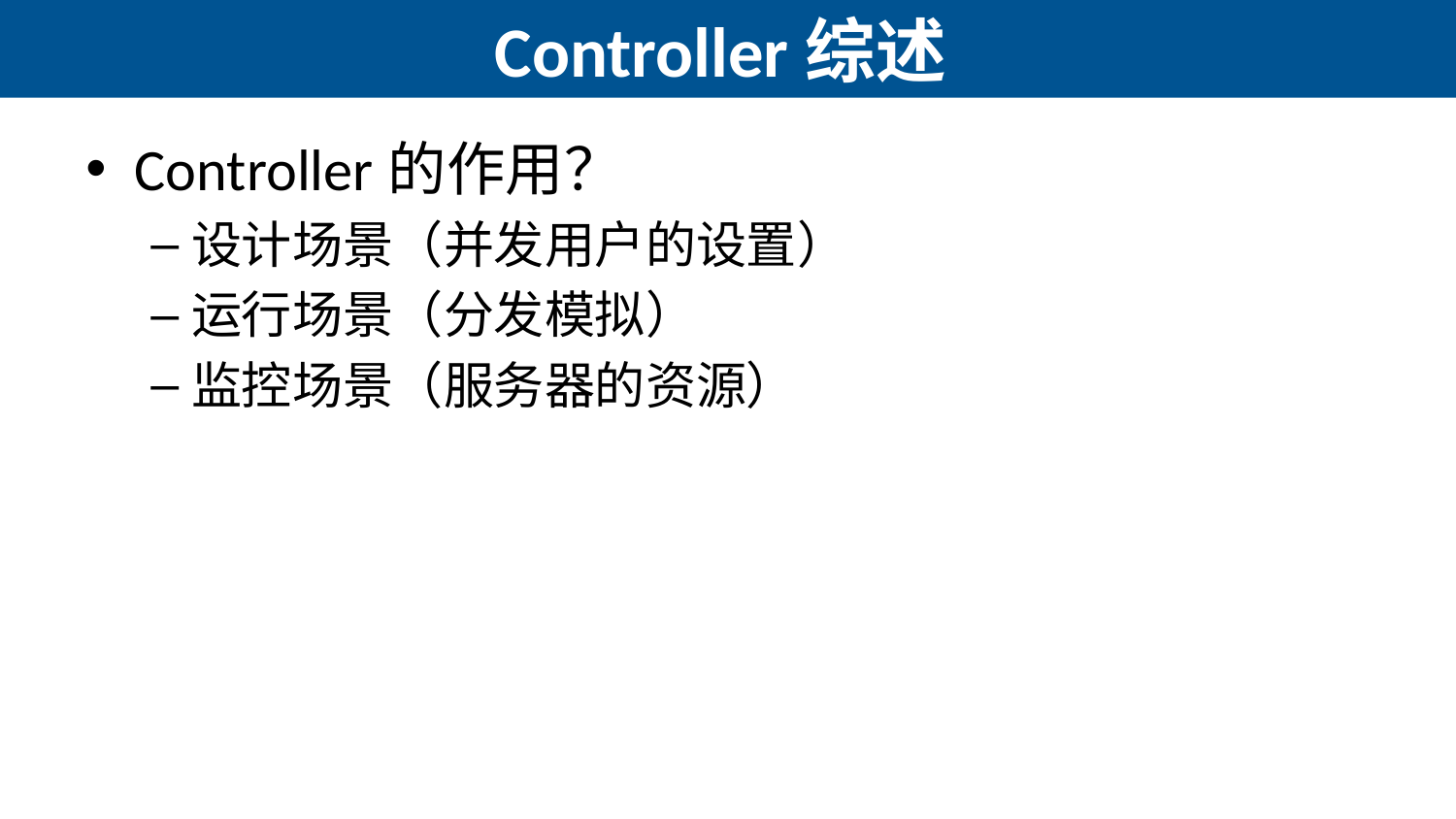

# Controller综述
Controller的作用？
设计场景（并发用户的设置）
运行场景（分发模拟）
监控场景（服务器的资源）